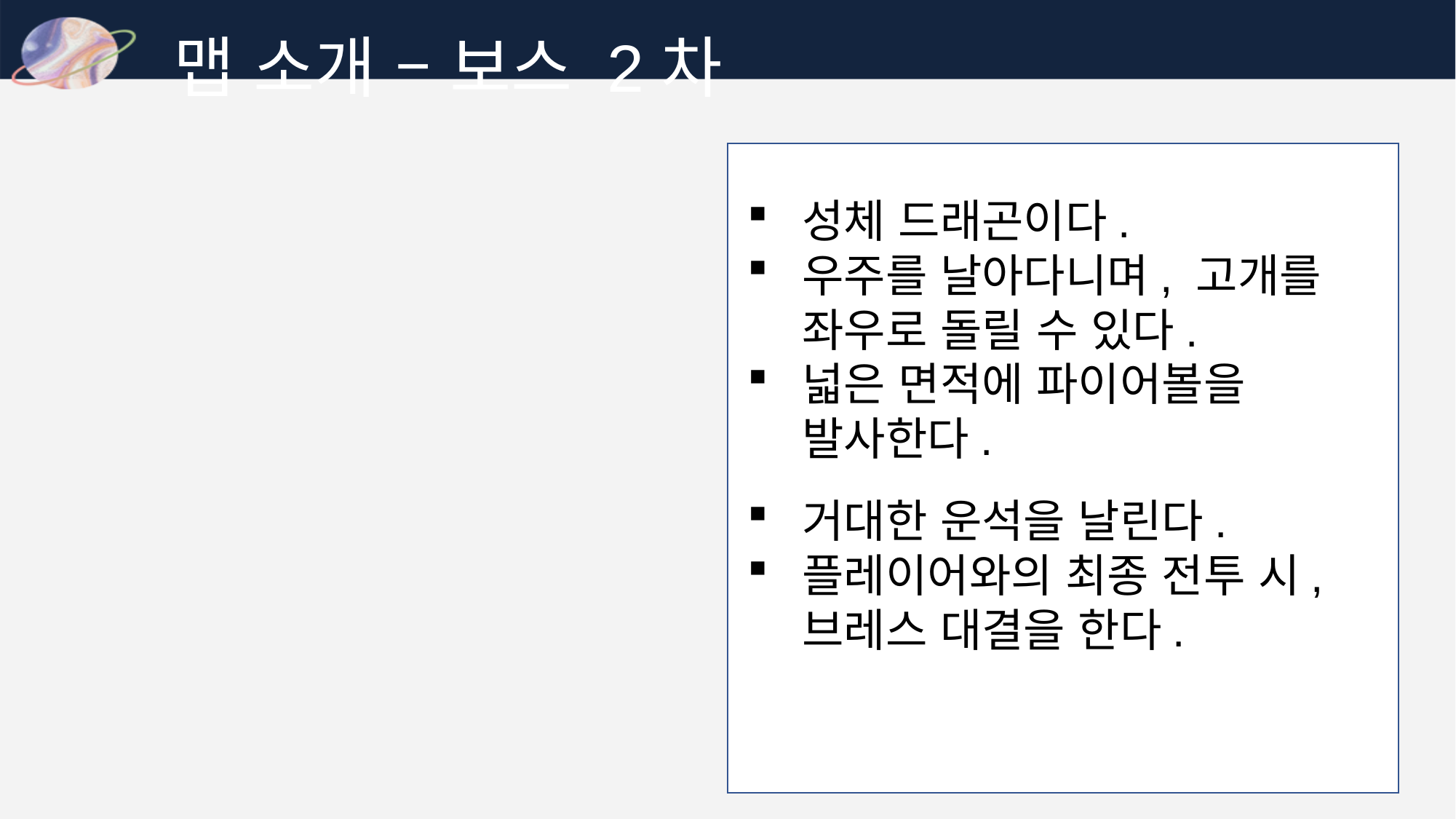

맵 소개 – 보스 2차

성체 드래곤이다.
우주를 날아다니며, 고개를 좌우로 돌릴 수 있다.
넓은 면적에 파이어볼을 발사한다.
거대한 운석을 날린다.
플레이어와의 최종 전투 시, 브레스 대결을 한다.